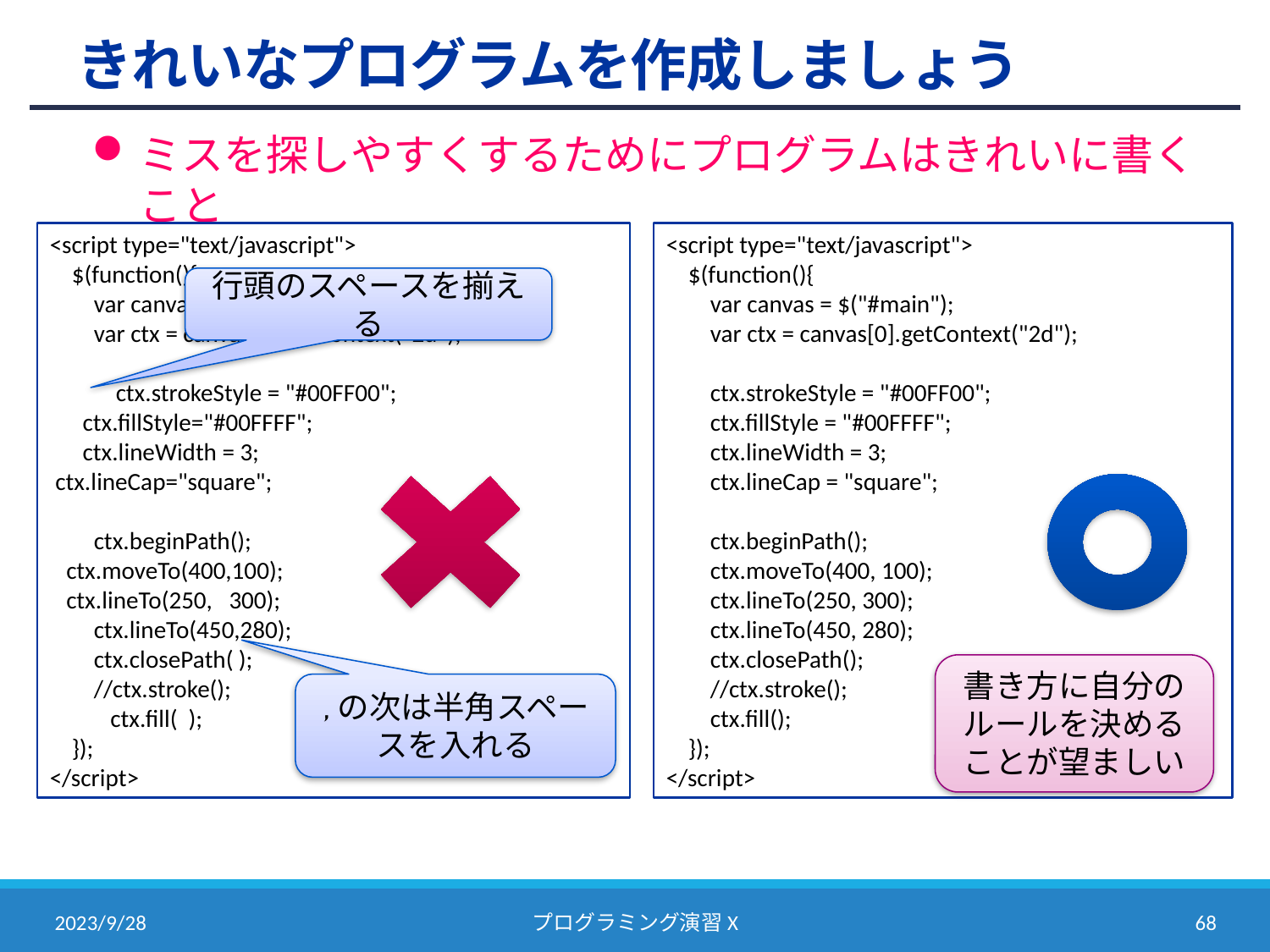

# きれいなプログラムを作成しましょう
ミスを探しやすくするためにプログラムはきれいに書くこと

<script type="text/javascript">
    $(function(){
        var canvas = $("#main");
        var ctx = canvas[0].getContext("2d");

            ctx.strokeStyle = "#00FF00";
      ctx.fillStyle="#00FFFF";
      ctx.lineWidth = 3;
 ctx.lineCap="square";

        ctx.beginPath();
   ctx.moveTo(400,100);
   ctx.lineTo(250,   300);
        ctx.lineTo(450,280);
        ctx.closePath( );
        //ctx.stroke();
           ctx.fill(  );
    });
</script>
行頭のスペースを揃える

,の次は半角スペースを入れる
<script type="text/javascript">
    $(function(){
        var canvas = $("#main");
        var ctx = canvas[0].getContext("2d");

        ctx.strokeStyle = "#00FF00";
        ctx.fillStyle = "#00FFFF";
        ctx.lineWidth = 3;
        ctx.lineCap = "square";

        ctx.beginPath();
        ctx.moveTo(400, 100);
        ctx.lineTo(250, 300);
        ctx.lineTo(450, 280);
        ctx.closePath();
        //ctx.stroke();
        ctx.fill();
    });
</script>

書き方に自分のルールを決めることが望ましい
68
2023/9/28
プログラミング演習X
68